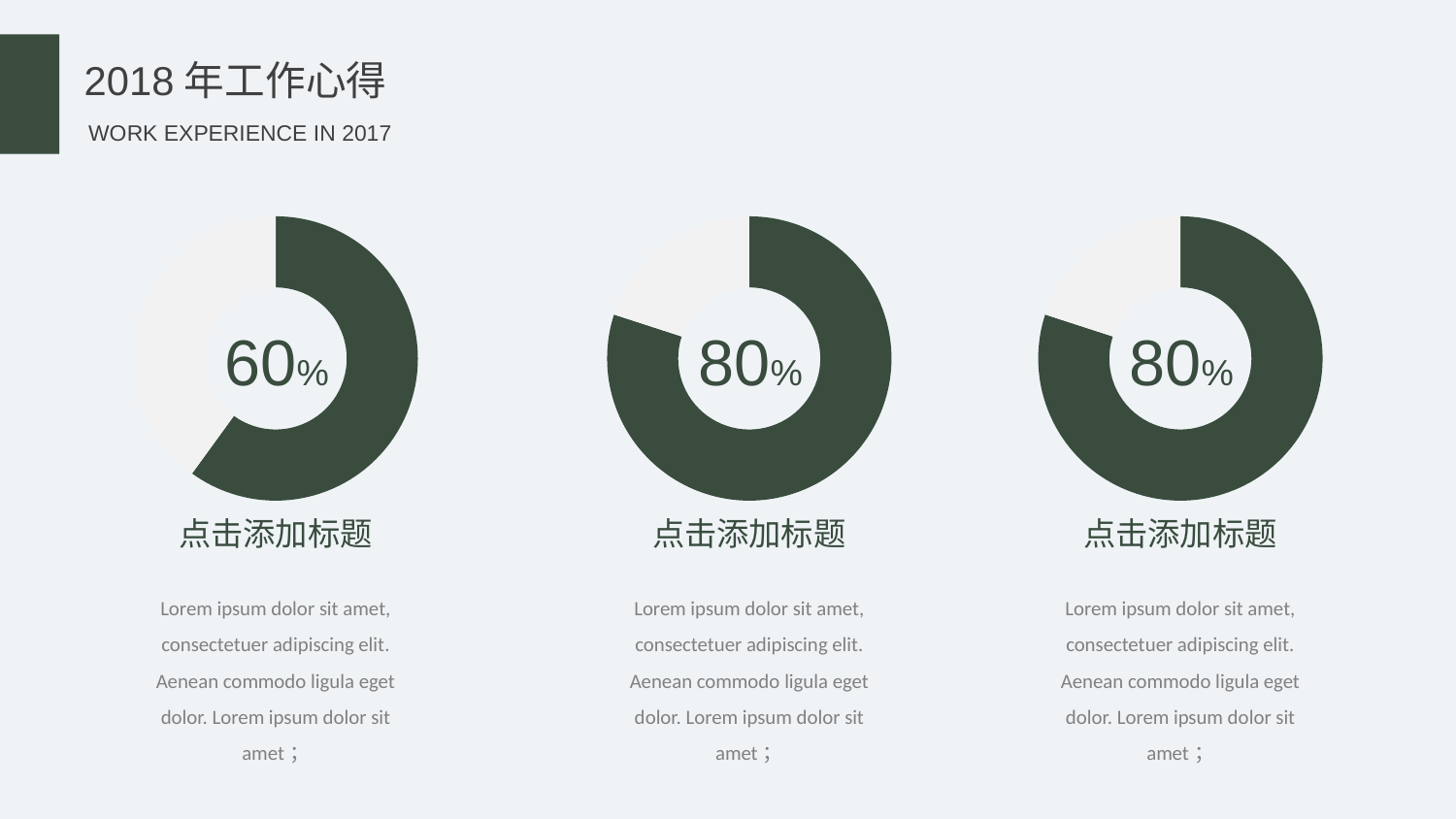

2018年工作心得
WORK EXPERIENCE IN 2017

### Chart

| Category | 销售额 |
|---|---|
| 第一季度 | 6.0 |
| 第二季度 | 4.0 |
60%

### Chart

| Category | 销售额 |
|---|---|
| 第一季度 | 8.0 |
| 第二季度 | 2.0 |
80%
点击添加标题
Lorem ipsum dolor sit amet, consectetuer adipiscing elit. Aenean commodo ligula eget dolor. Lorem ipsum dolor sit amet；

### Chart

| Category | 销售额 |
|---|---|
| 第一季度 | 8.0 |
| 第二季度 | 2.0 |
80%
点击添加标题
Lorem ipsum dolor sit amet, consectetuer adipiscing elit. Aenean commodo ligula eget dolor. Lorem ipsum dolor sit amet；
点击添加标题
Lorem ipsum dolor sit amet, consectetuer adipiscing elit. Aenean commodo ligula eget dolor. Lorem ipsum dolor sit amet；